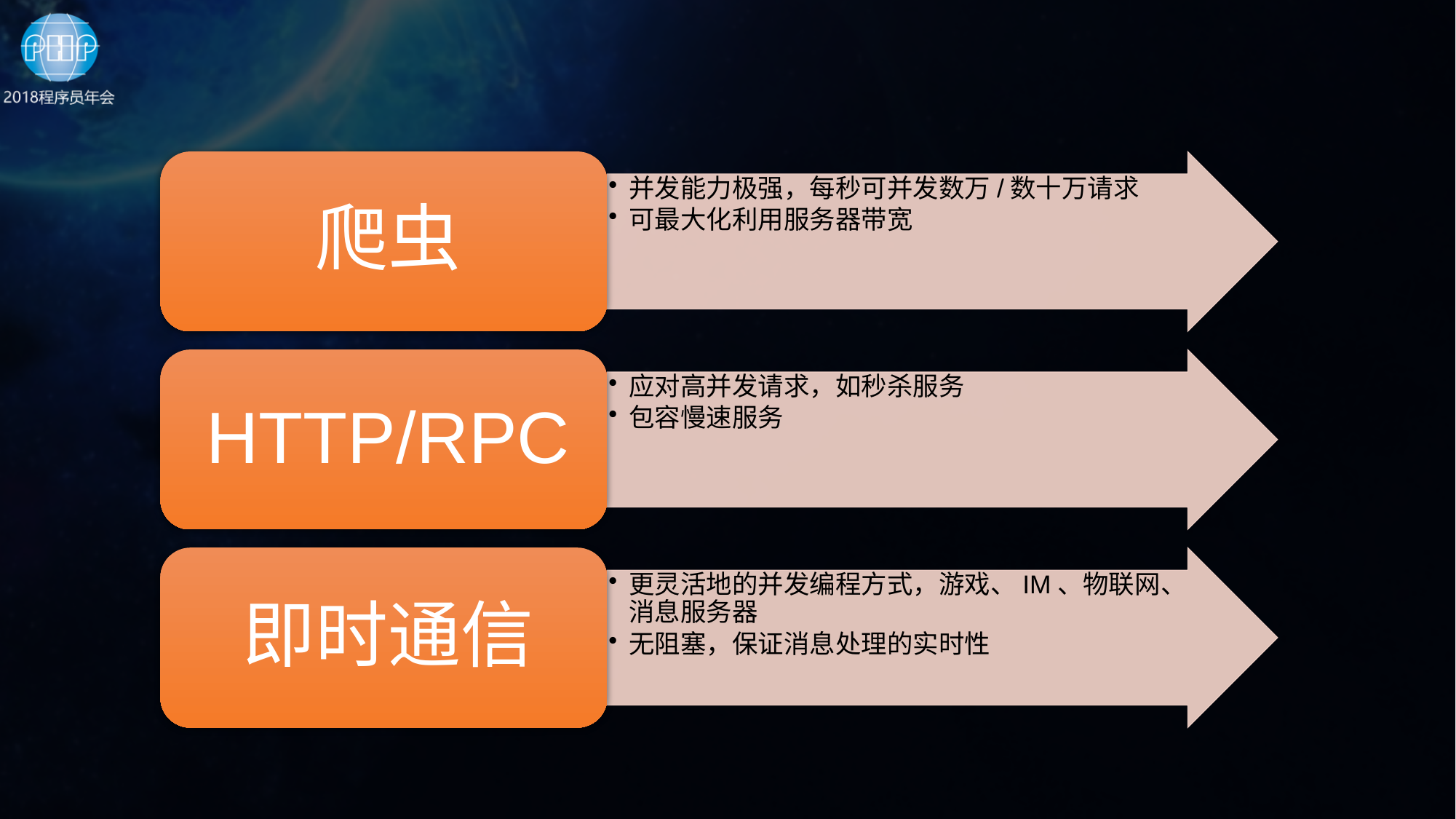

并发能力极强，每秒可并发数万/数十万请求
可最大化利用服务器带宽
爬虫
应对高并发请求，如秒杀服务
包容慢速服务
HTTP/RPC
更灵活地的并发编程方式，游戏、IM、物联网、消息服务器
无阻塞，保证消息处理的实时性
即时通信